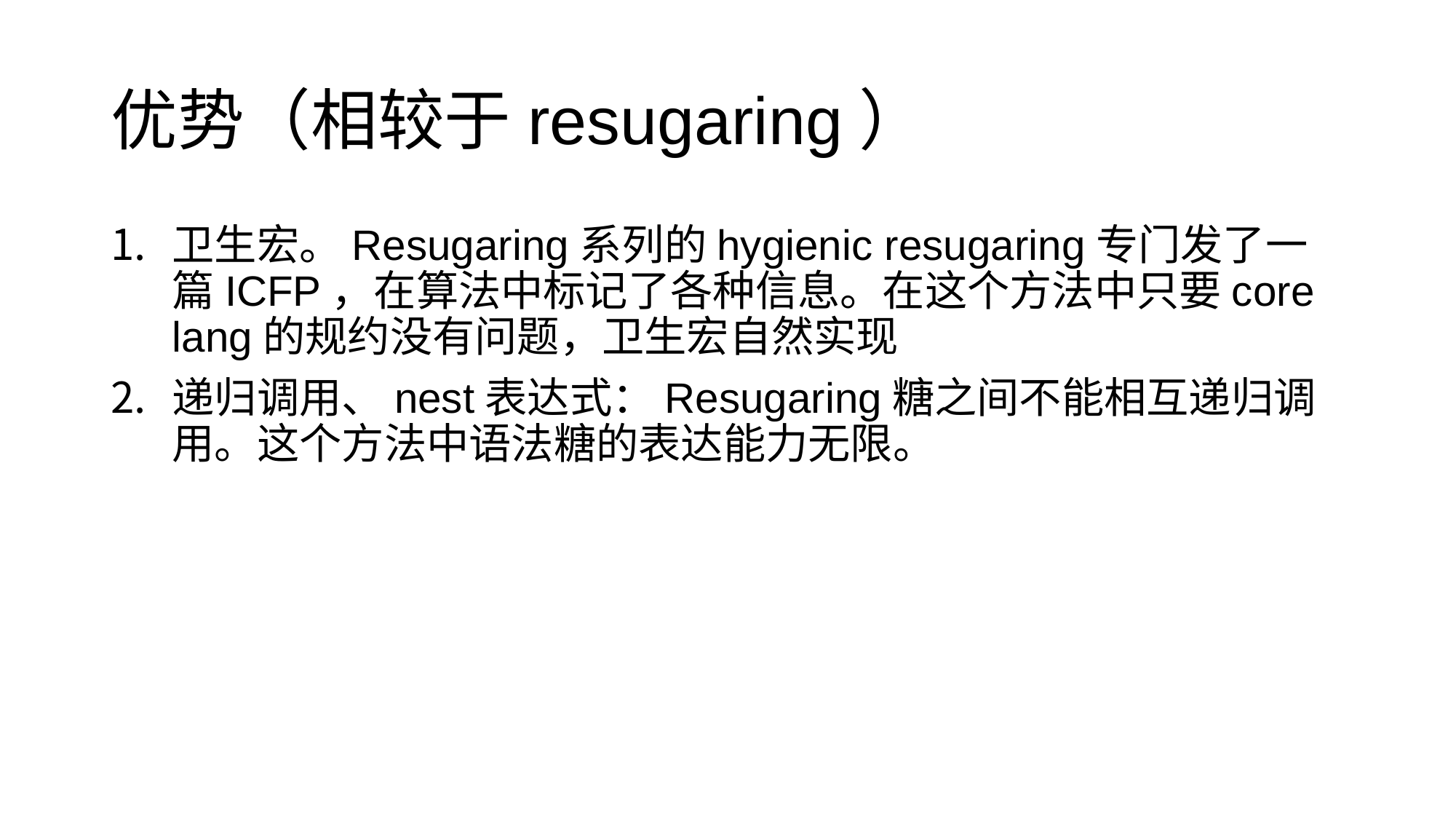

# 优势（相较于resugaring）
卫生宏。Resugaring系列的hygienic resugaring专门发了一篇ICFP，在算法中标记了各种信息。在这个方法中只要core lang的规约没有问题，卫生宏自然实现
递归调用、nest表达式：Resugaring糖之间不能相互递归调用。这个方法中语法糖的表达能力无限。